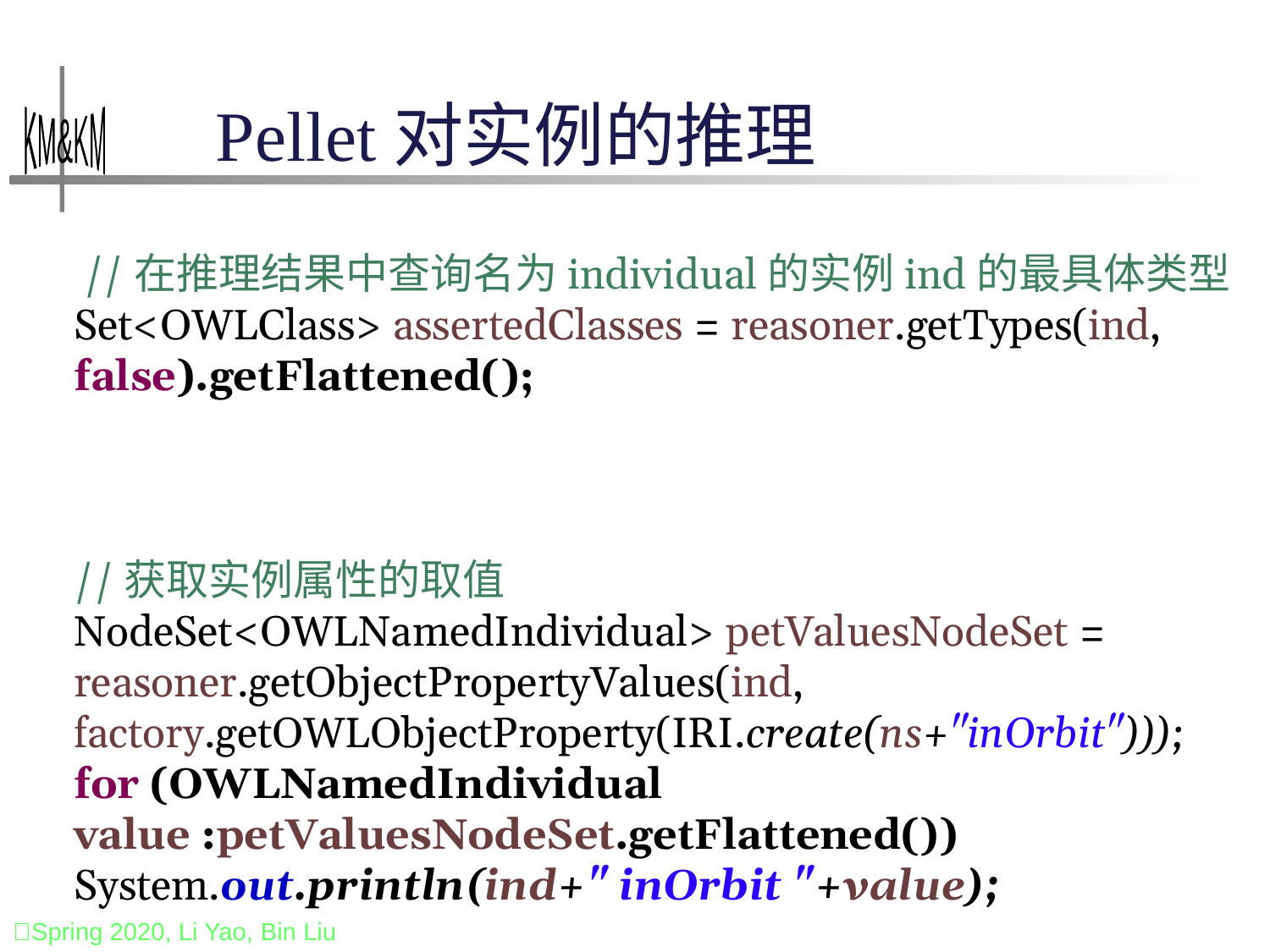

# Pellet对实例的推理
 //在推理结果中查询名为individual的实例ind的最具体类型
Set<OWLClass> assertedClasses = reasoner.getTypes(ind, false).getFlattened();
//获取实例属性的取值
NodeSet<OWLNamedIndividual> petValuesNodeSet =
reasoner.getObjectPropertyValues(ind, factory.getOWLObjectProperty(IRI.create(ns+"inOrbit")));
for (OWLNamedIndividual value :petValuesNodeSet.getFlattened())
System.out.println(ind+" inOrbit "+value);